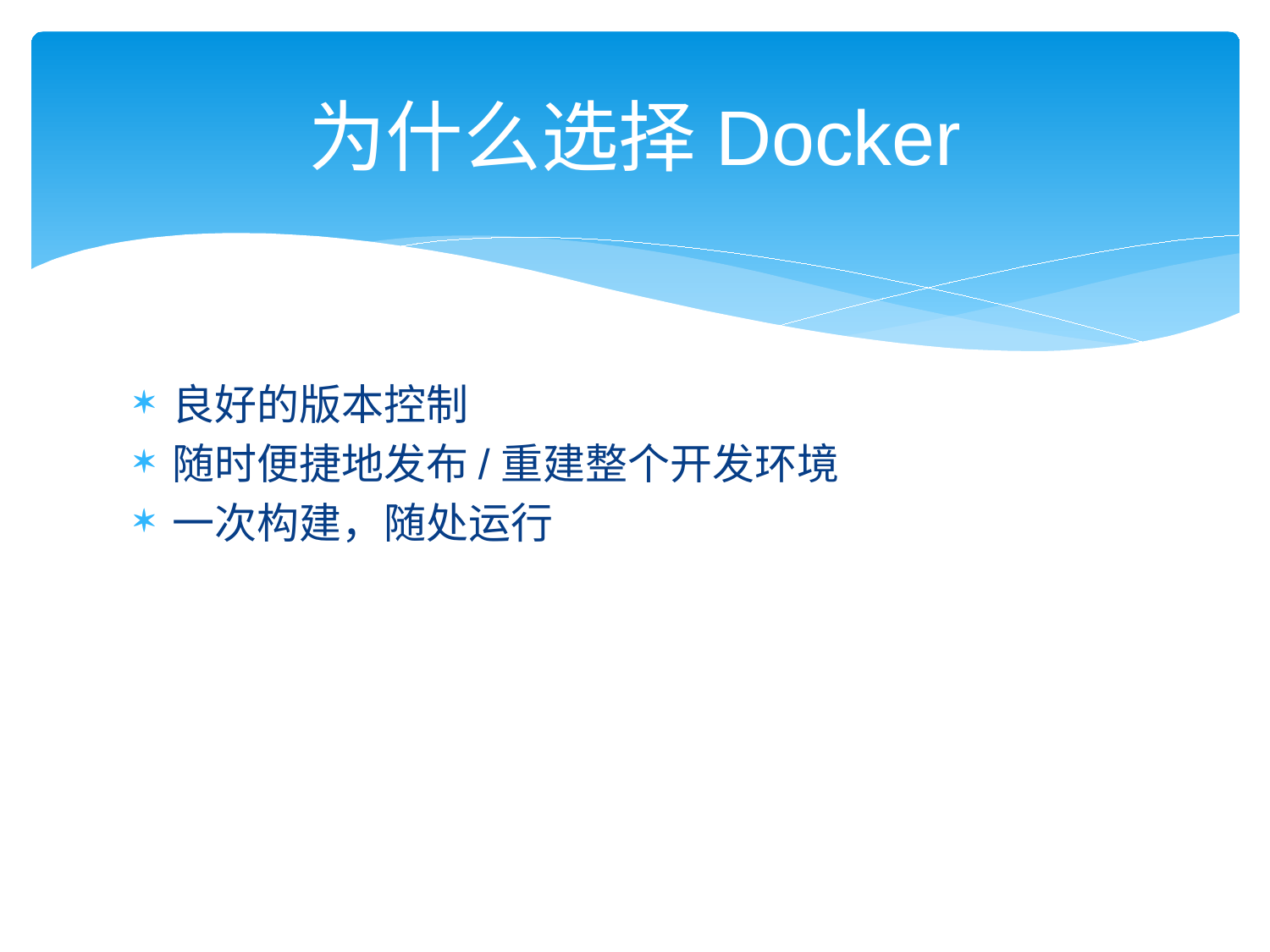

# 为什么选择Docker
良好的版本控制
随时便捷地发布/重建整个开发环境
一次构建，随处运行